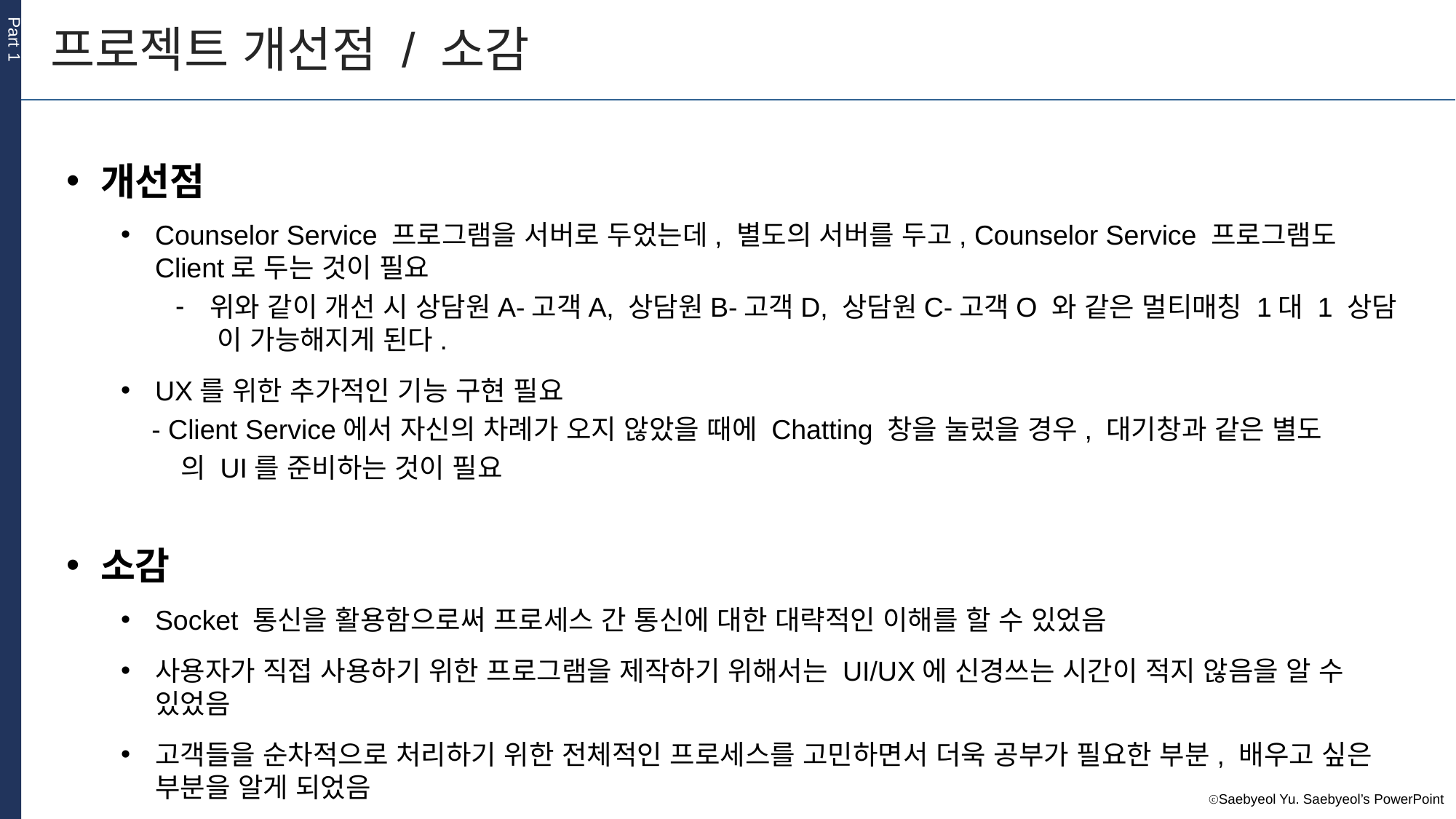

프로젝트 개선점 / 소감
Part 1
개선점
Counselor Service 프로그램을 서버로 두었는데, 별도의 서버를 두고, Counselor Service 프로그램도 Client로 두는 것이 필요
위와 같이 개선 시 상담원A-고객A, 상담원B-고객D, 상담원C-고객O 와 같은 멀티매칭 1대 1 상담    이 가능해지게 된다.
UX를 위한 추가적인 기능 구현 필요
    - Client Service에서 자신의 차례가 오지 않았을 때에 Chatting 창을 눌렀을 경우, 대기창과 같은 별도
       의 UI를 준비하는 것이 필요

소감
Socket 통신을 활용함으로써 프로세스 간 통신에 대한 대략적인 이해를 할 수 있었음
사용자가 직접 사용하기 위한 프로그램을 제작하기 위해서는 UI/UX에 신경쓰는 시간이 적지 않음을 알 수 있었음
고객들을 순차적으로 처리하기 위한 전체적인 프로세스를 고민하면서 더욱 공부가 필요한 부분, 배우고 싶은 부분을 알게 되었음

1
주제를 입력하세요
주제를 입력하세요
주제를 입력하세요